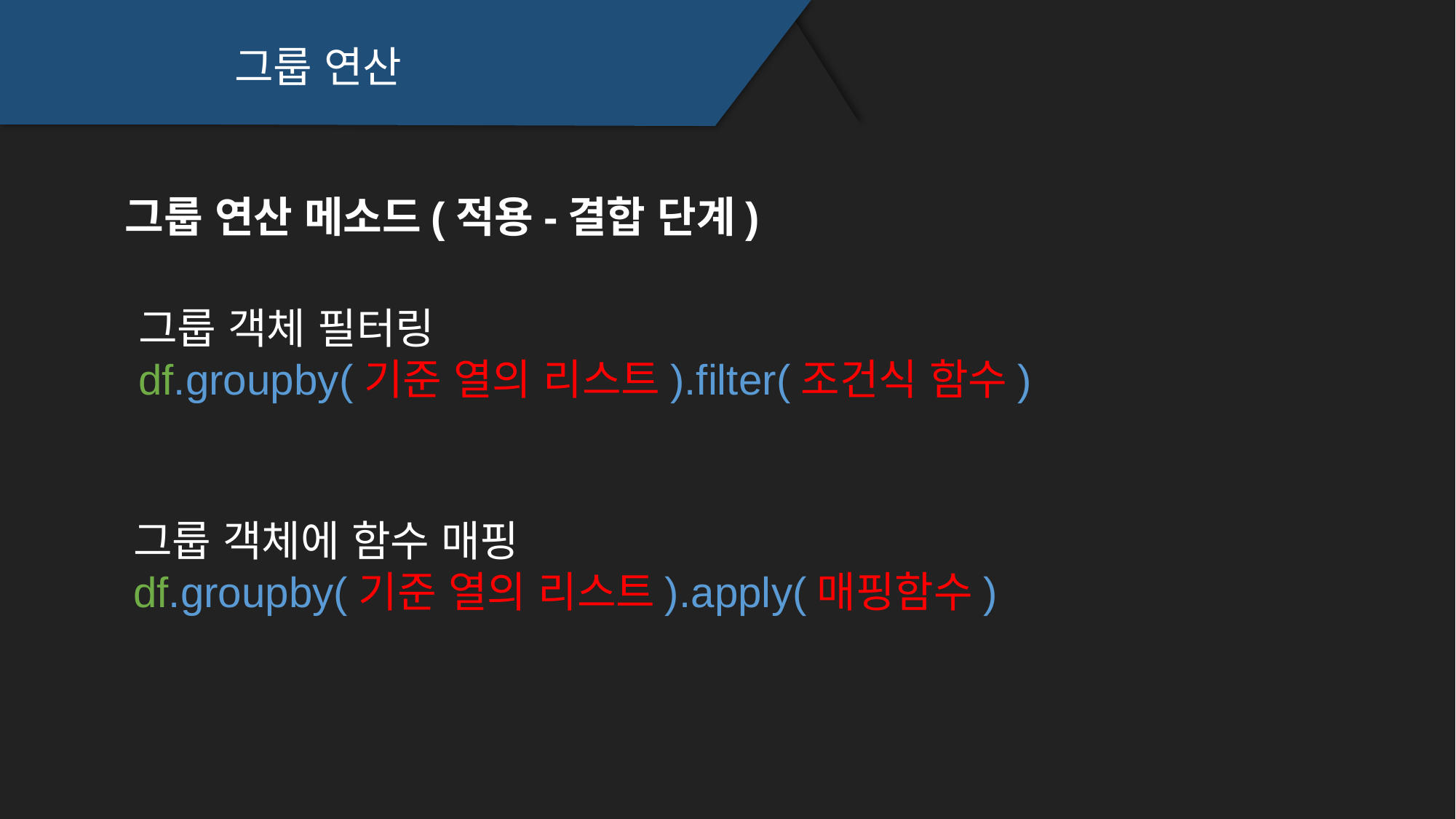

그룹 연산
그룹 연산 메소드(적용-결합 단계)
그룹 객체 필터링
df.groupby(기준 열의 리스트).filter(조건식 함수)
그룹 객체에 함수 매핑
df.groupby(기준 열의 리스트).apply(매핑함수)